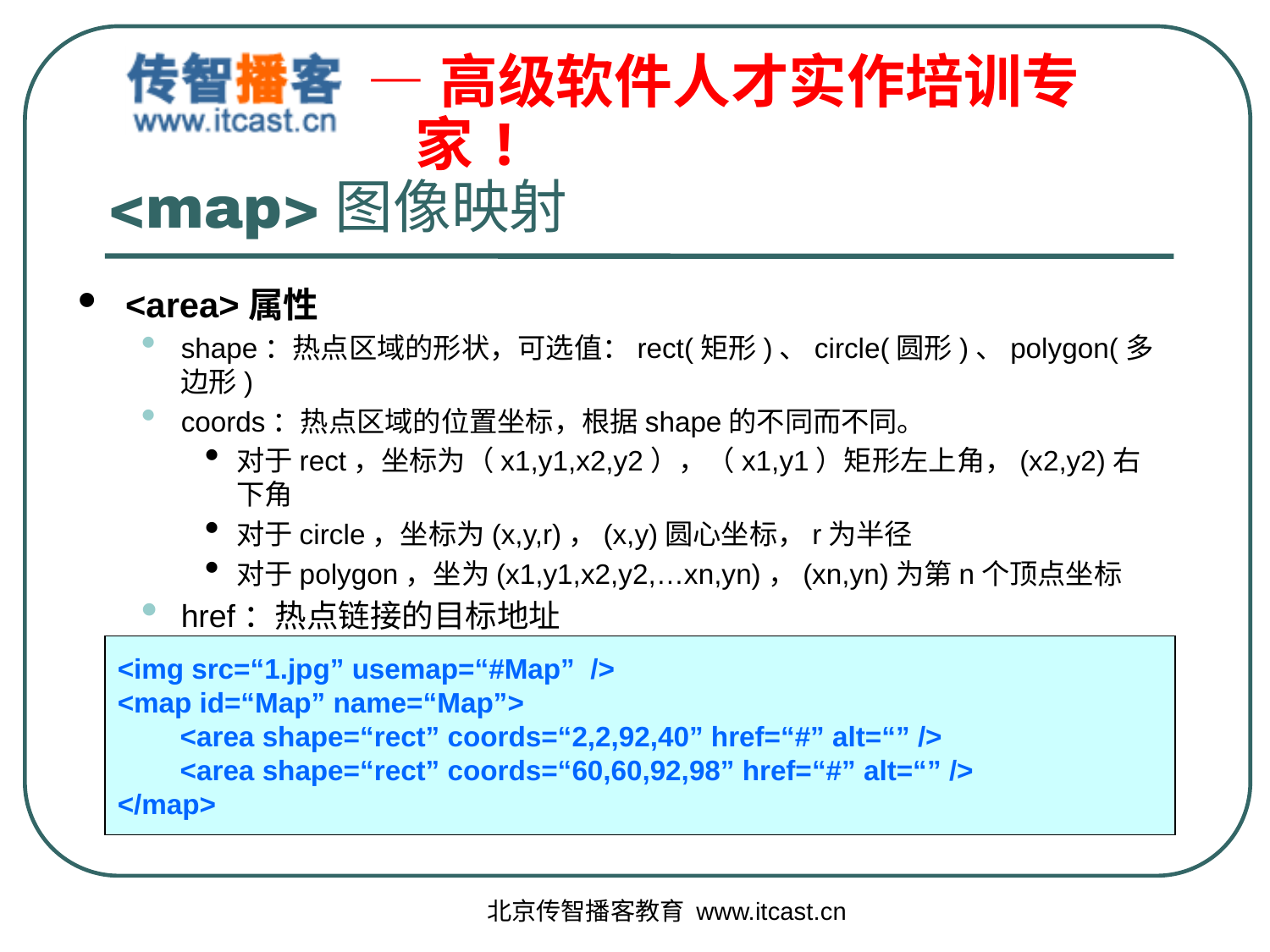

# <map>图像映射
<area>属性
shape：热点区域的形状，可选值：rect(矩形)、circle(圆形)、polygon(多边形)
coords：热点区域的位置坐标，根据shape的不同而不同。
对于rect，坐标为（x1,y1,x2,y2），（x1,y1）矩形左上角，(x2,y2)右下角
对于circle，坐标为(x,y,r)，(x,y)圆心坐标，r为半径
对于polygon，坐为(x1,y1,x2,y2,…xn,yn)，(xn,yn)为第n个顶点坐标
href：热点链接的目标地址
alt：替代文本。

<img src=“1.jpg” usemap=“#Map”  />
<map id=“Map” name=“Map”>
        <area shape=“rect” coords=“2,2,92,40” href=“#” alt=“” />
        <area shape=“rect” coords=“60,60,92,98” href=“#” alt=“” />
</map>